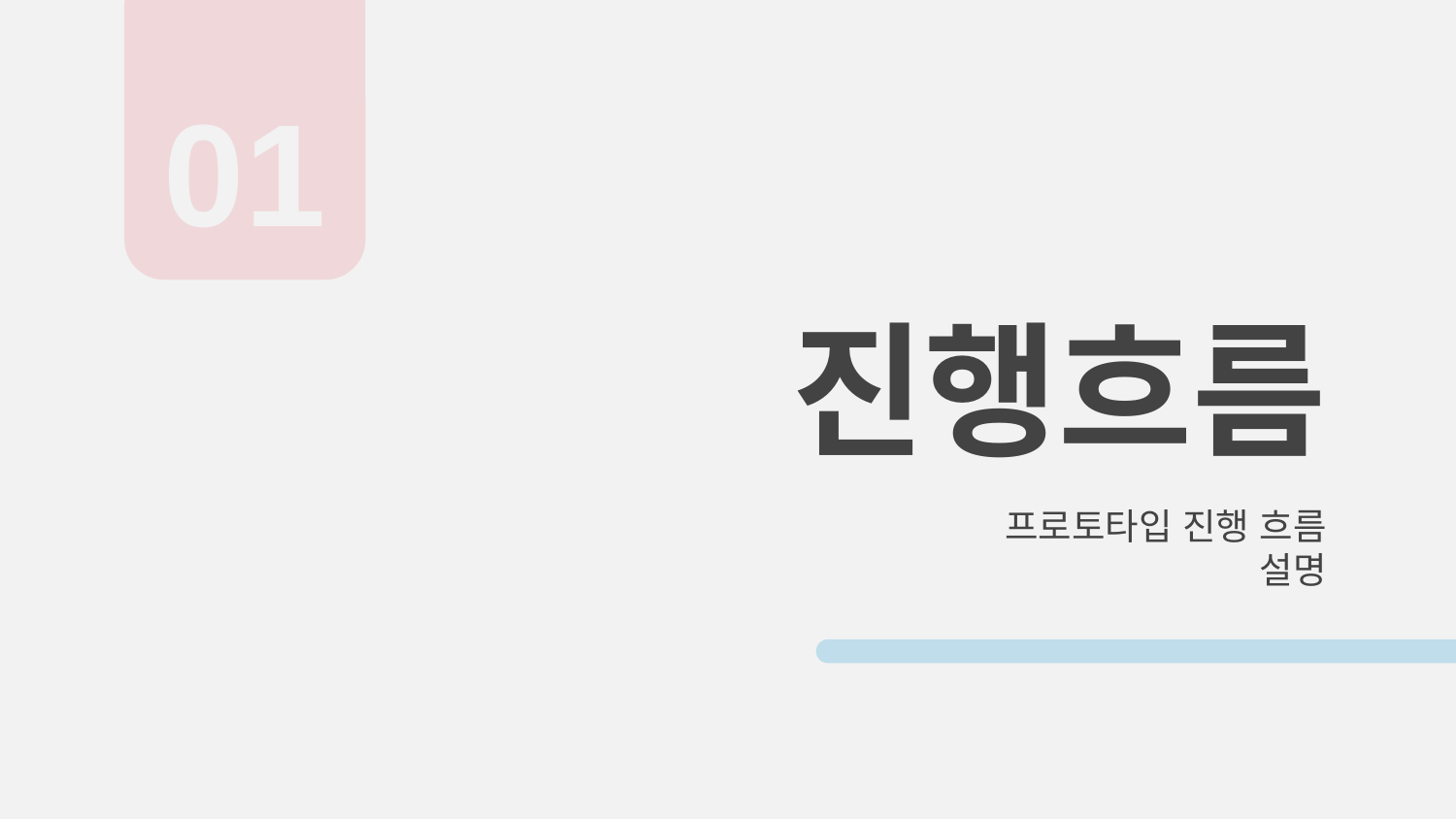

01
# 진행흐름
프로토타입 진행 흐름 설명